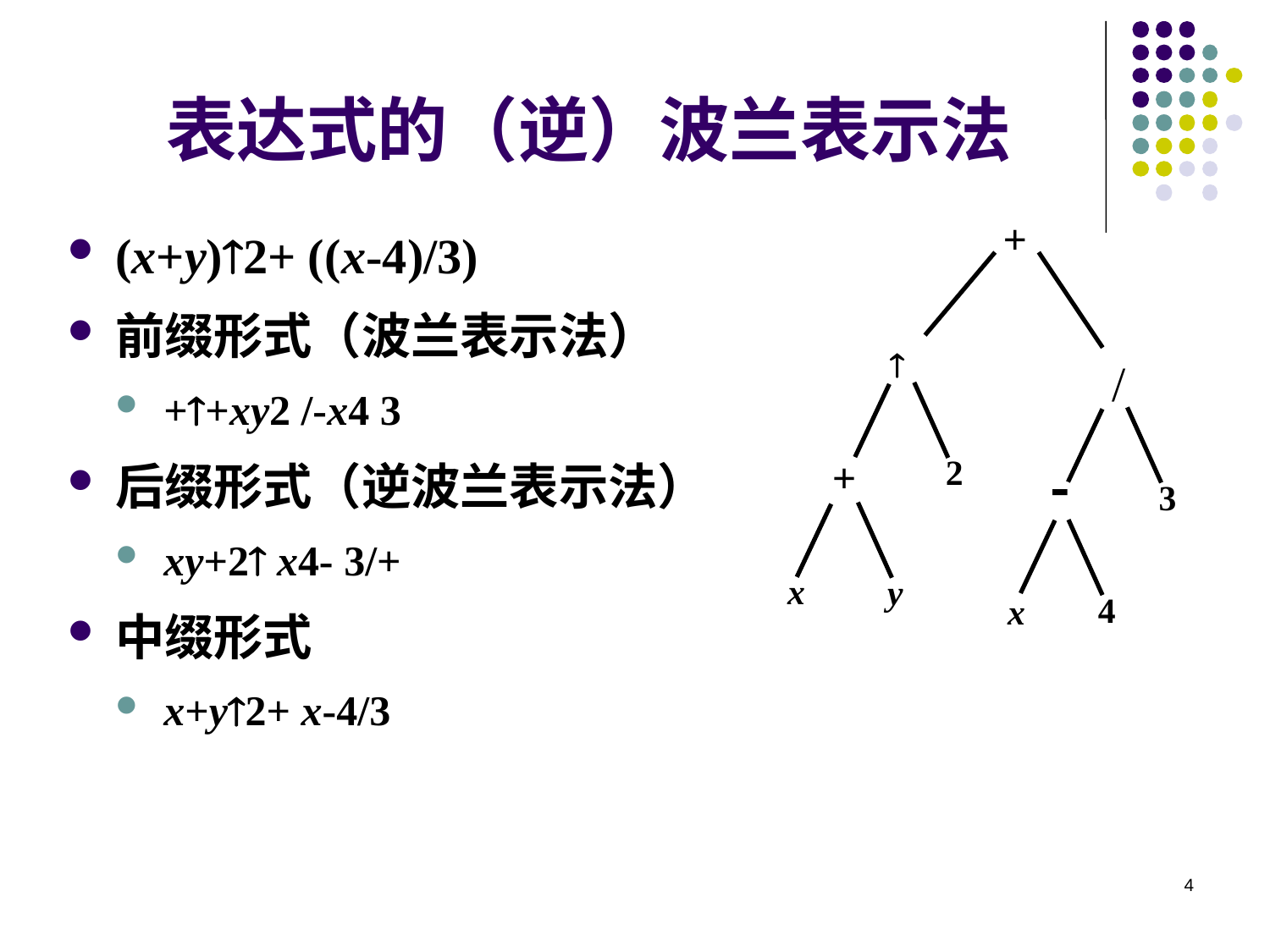

# 表达式的（逆）波兰表示法
(x+y)↑2+ ((x-4)/3)
前缀形式（波兰表示法）
+↑+xy2 /-x4 3
后缀形式（逆波兰表示法）
xy+2↑ x4- 3/+
中缀形式
x+y↑2+ x-4/3

+

↑
/

−

4
x
3

+
2

x
y
4